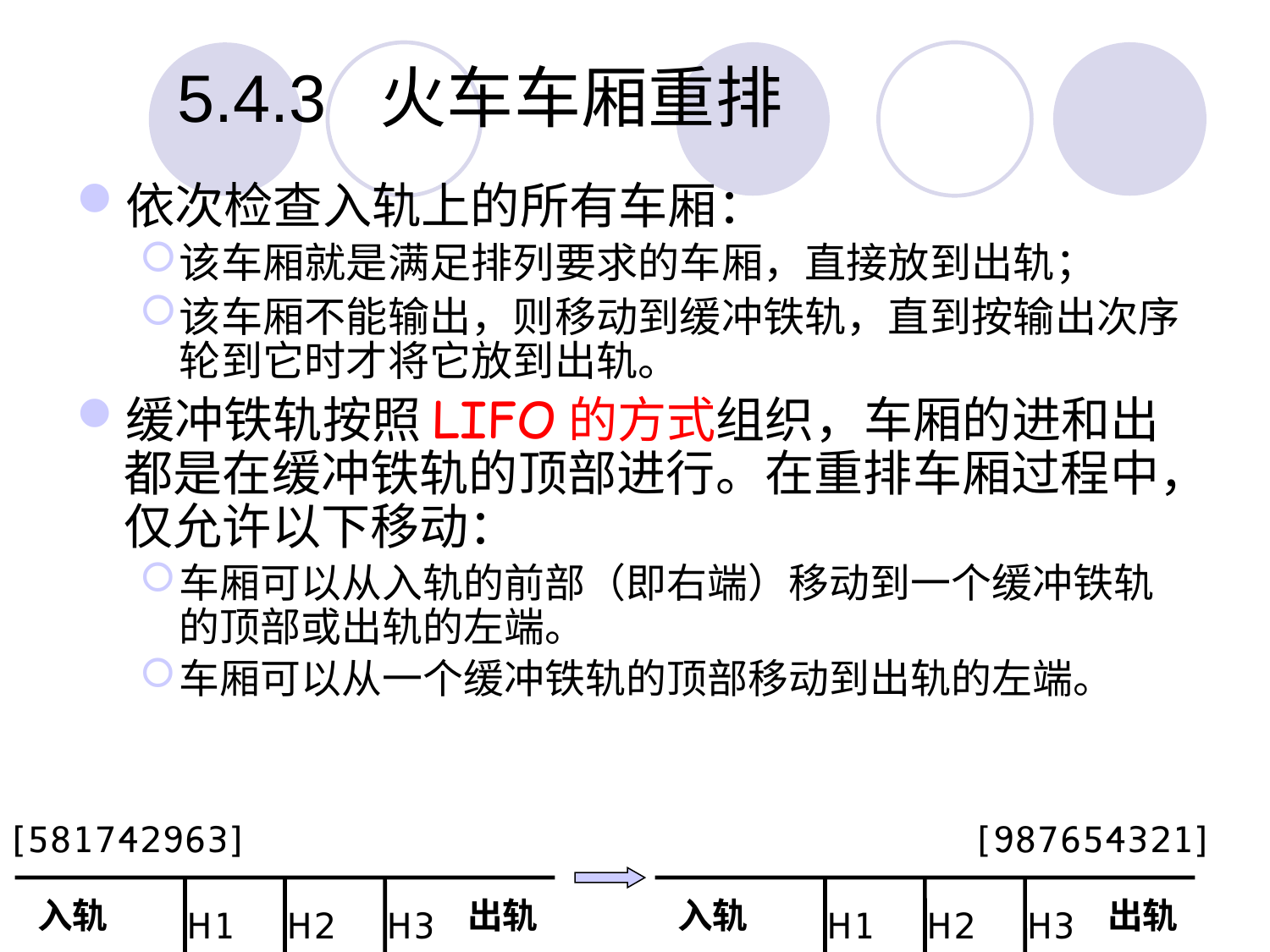

# 5.4.3  火车车厢重排
依次检查入轨上的所有车厢：
该车厢就是满足排列要求的车厢，直接放到出轨；
该车厢不能输出，则移动到缓冲铁轨，直到按输出次序轮到它时才将它放到出轨。
缓冲铁轨按照LIFO的方式组织，车厢的进和出都是在缓冲铁轨的顶部进行。在重排车厢过程中，仅允许以下移动：
车厢可以从入轨的前部（即右端）移动到一个缓冲铁轨的顶部或出轨的左端。
车厢可以从一个缓冲铁轨的顶部移动到出轨的左端。
[581742963]
[987654321]

30

入轨
出轨
入轨
出轨
H1
H2
H3
H1
H2
H3